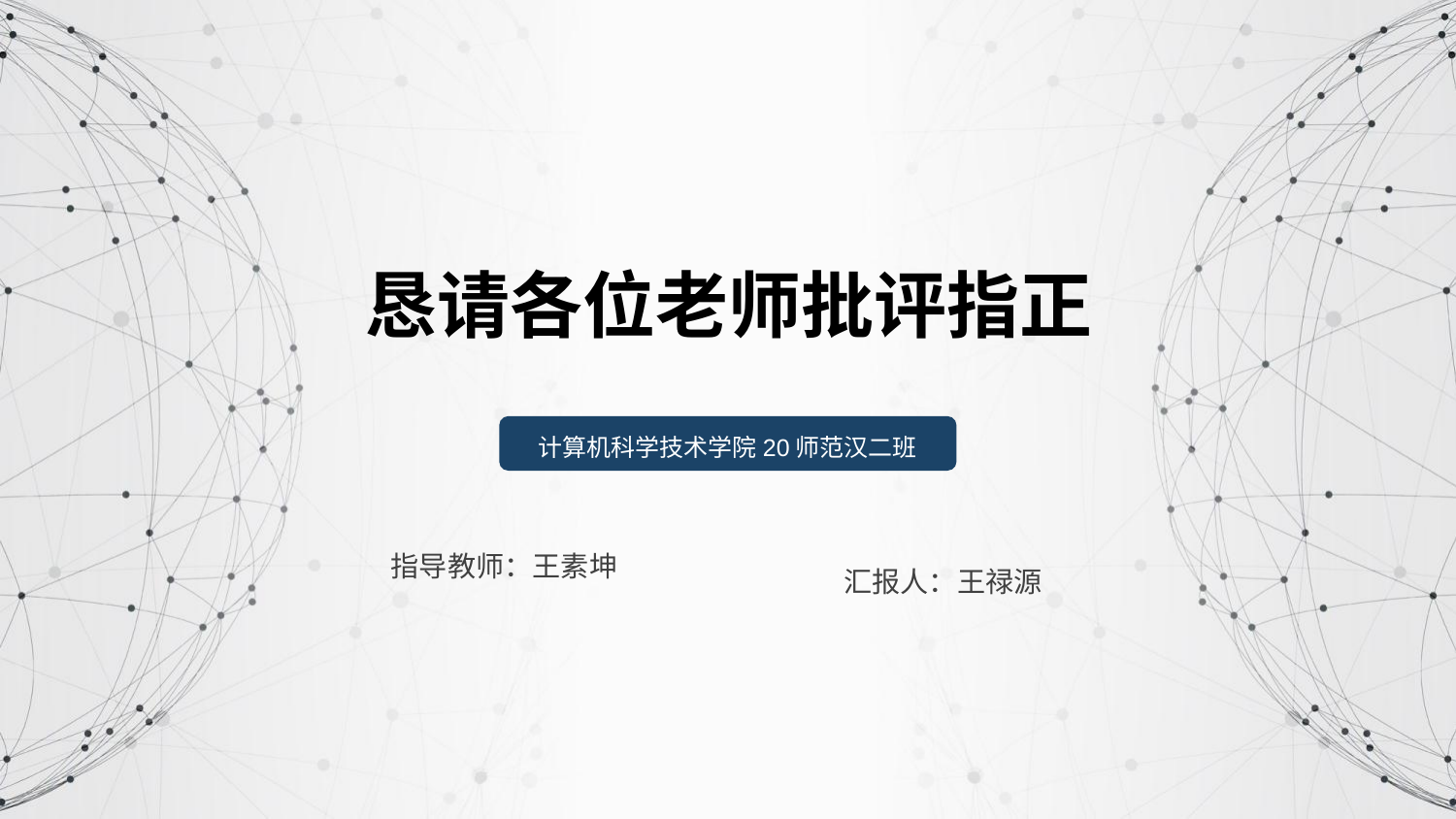

恳请各位老师批评指正
计算机科学技术学院20师范汉二班
指导教师：王素坤
汇报人：王禄源